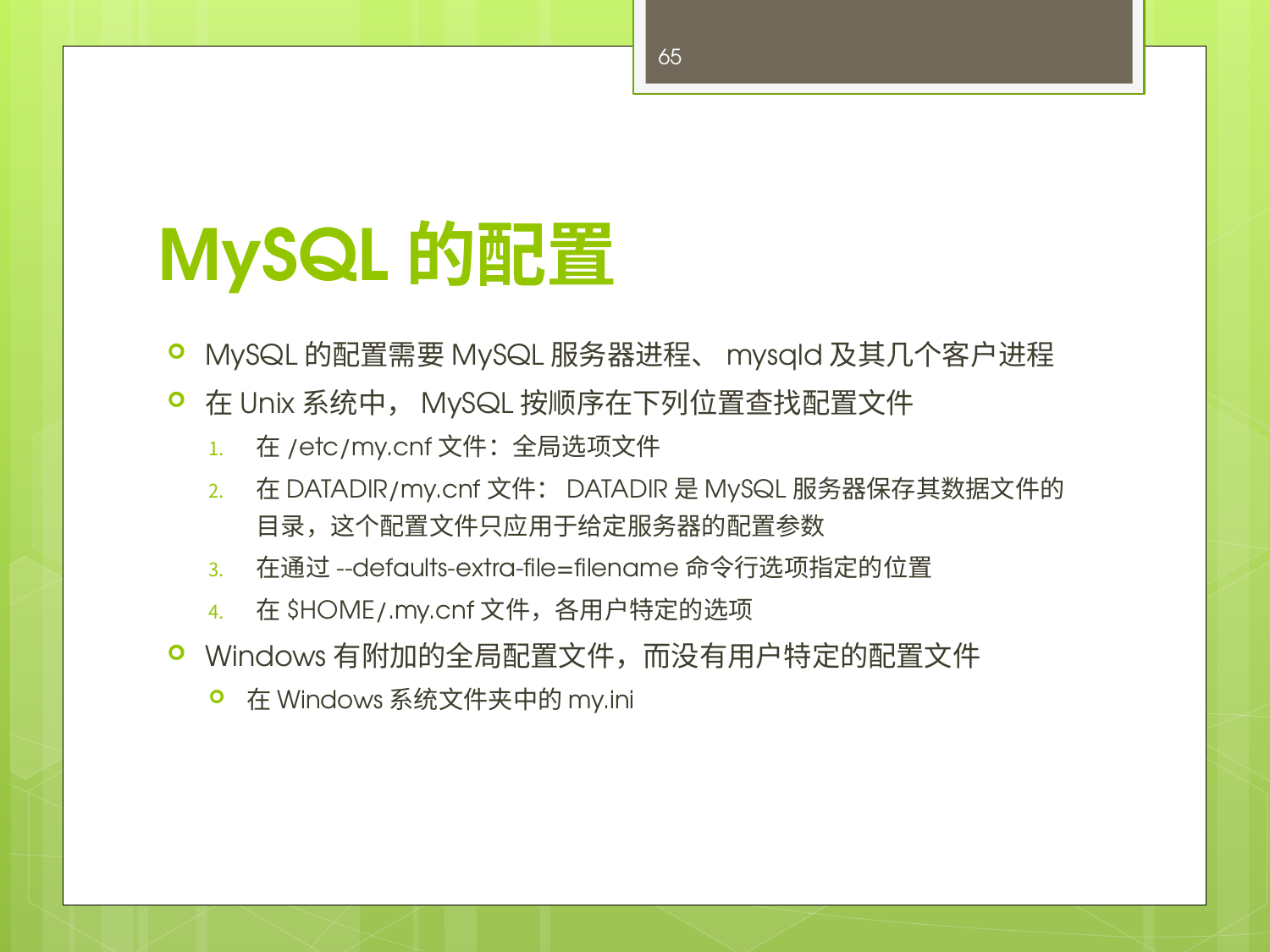

65
# MySQL的配置
MySQL的配置需要MySQL服务器进程、mysqld及其几个客户进程
在Unix系统中，MySQL按顺序在下列位置查找配置文件
在/etc/my.cnf文件：全局选项文件
在DATADIR/my.cnf文件：DATADIR是MySQL服务器保存其数据文件的目录，这个配置文件只应用于给定服务器的配置参数
在通过--defaults-extra-file=filename命令行选项指定的位置
在$HOME/.my.cnf文件，各用户特定的选项
Windows有附加的全局配置文件，而没有用户特定的配置文件
在Windows系统文件夹中的my.ini